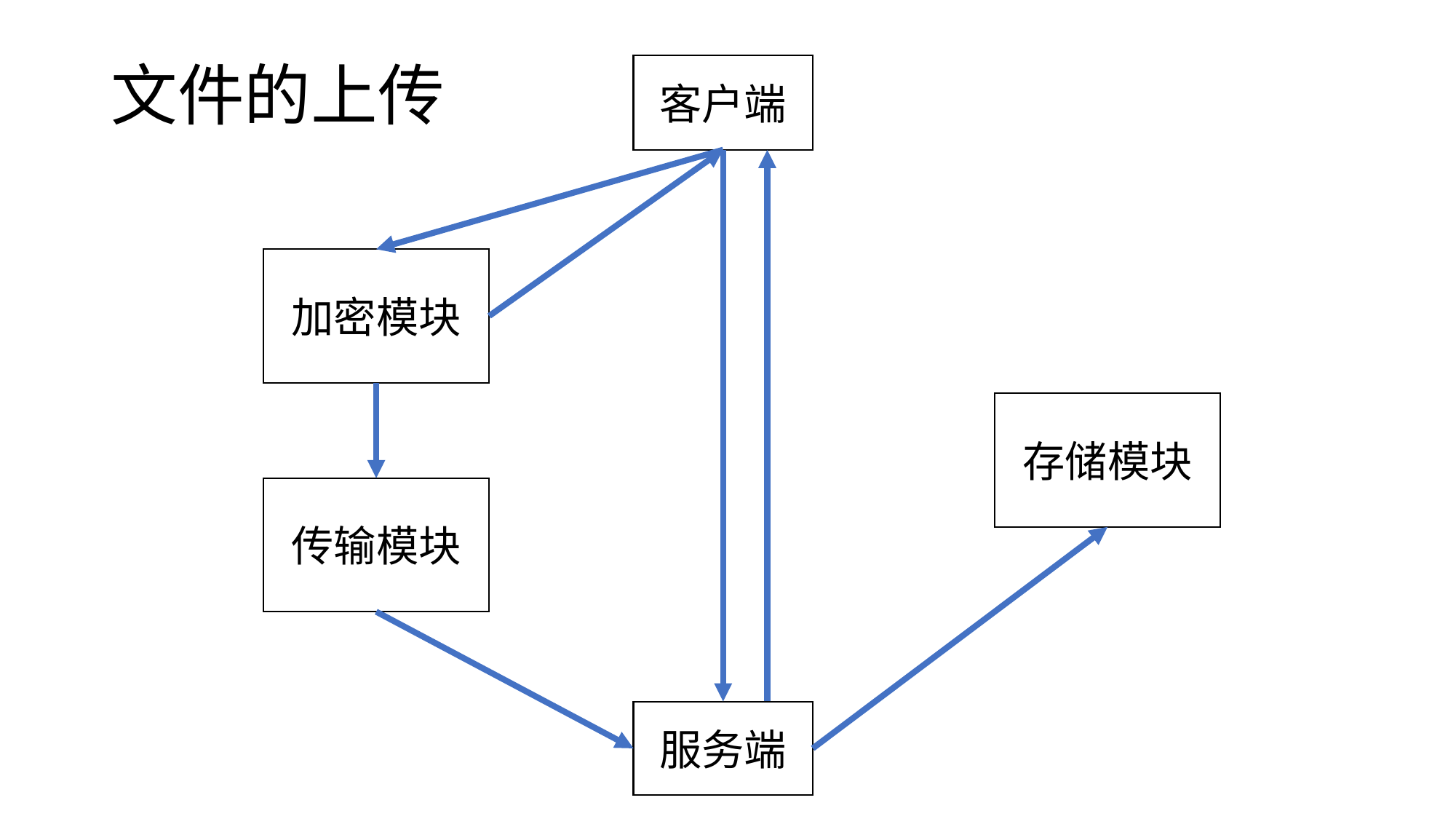

# 文件的上传
客户端
加密模块
存储模块
传输模块
服务端